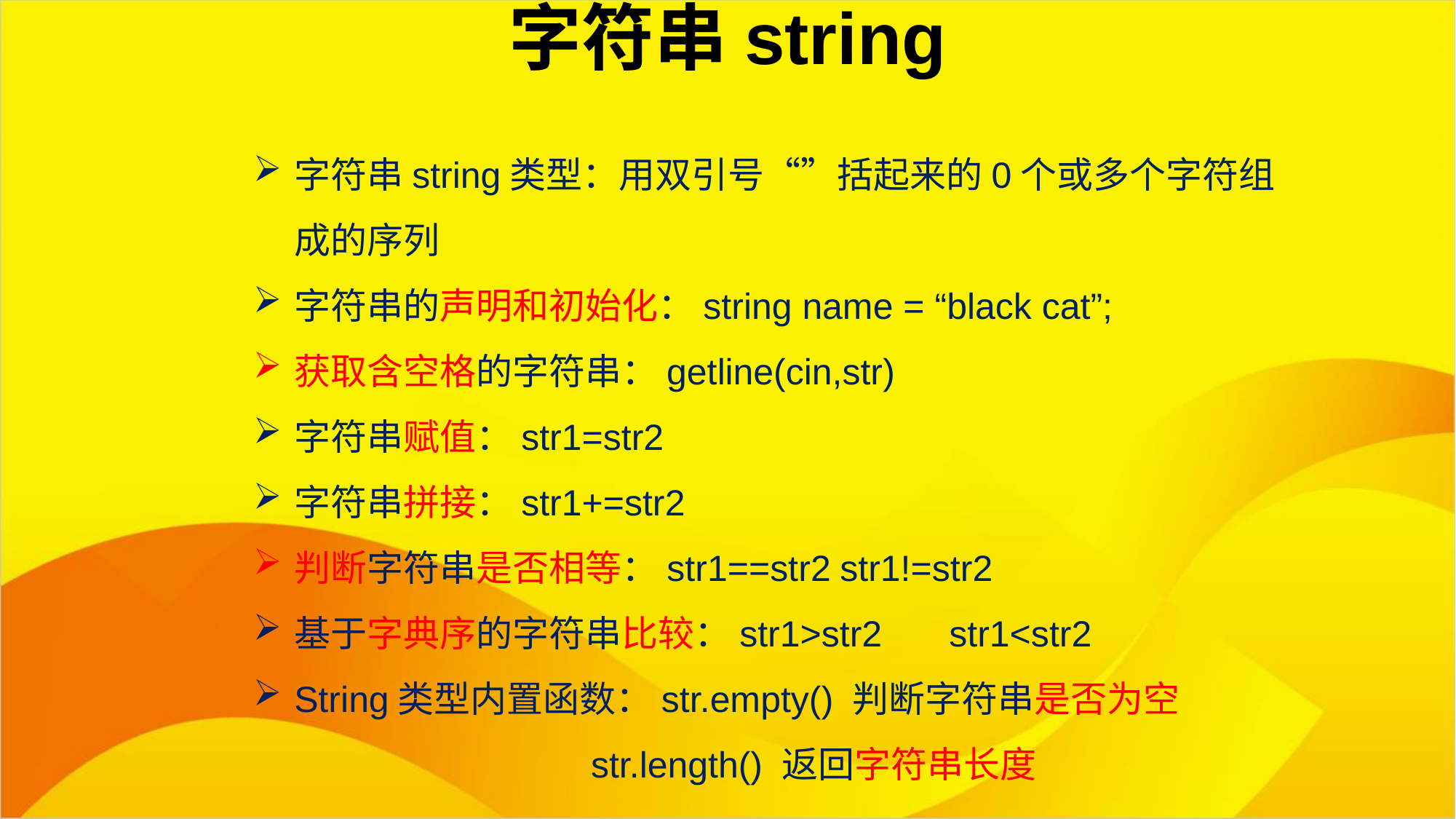

字符串string
字符串string类型：用双引号“”括起来的0个或多个字符组成的序列
字符串的声明和初始化：string name = “black cat”;
获取含空格的字符串：getline(cin,str)
字符串赋值：str1=str2
字符串拼接：str1+=str2
判断字符串是否相等：str1==str2	str1!=str2
基于字典序的字符串比较：str1>str2	str1<str2
String类型内置函数：str.empty() 判断字符串是否为空
 str.length() 返回字符串长度